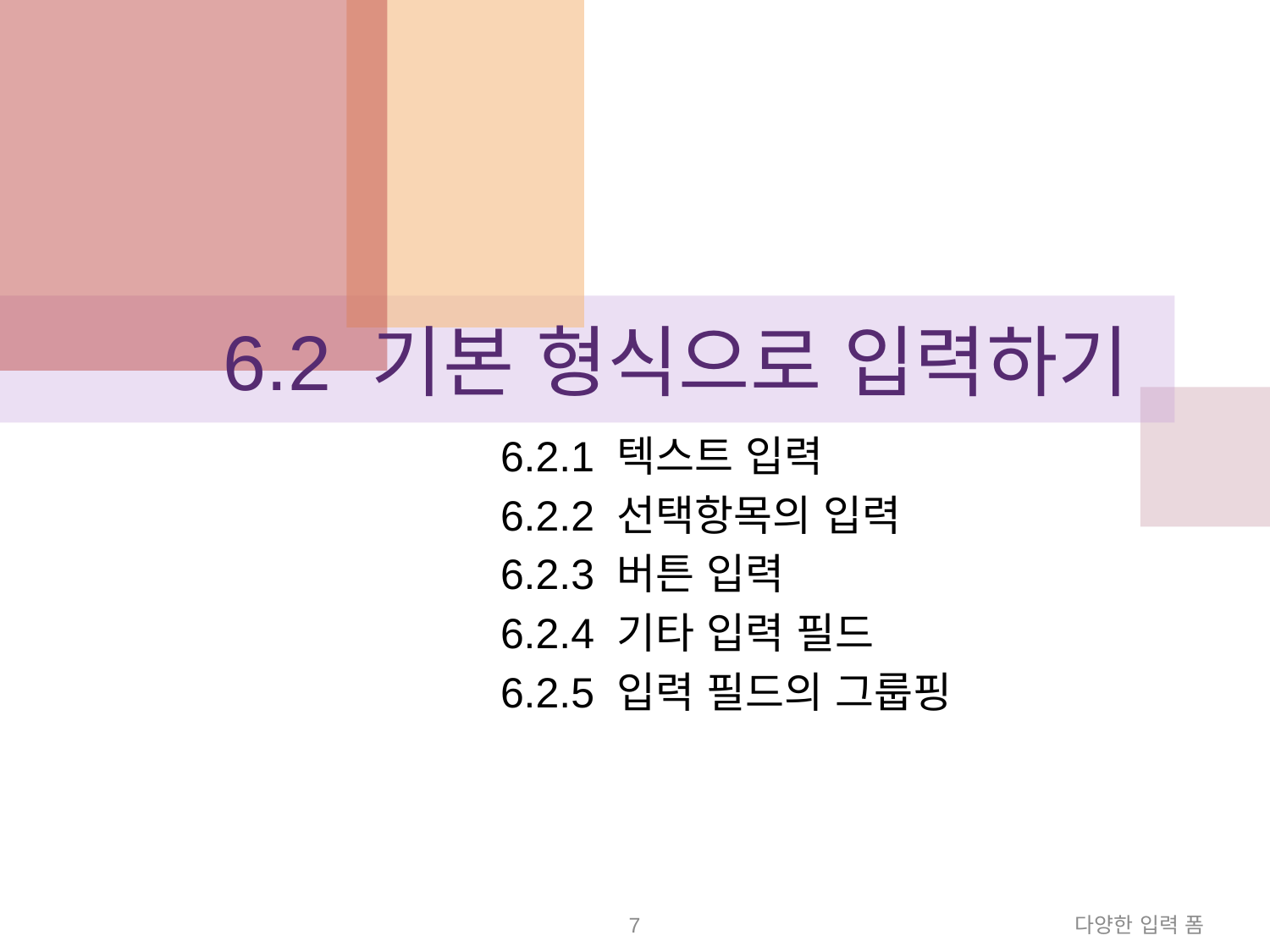

# 6.2 기본 형식으로 입력하기
6.2.1 텍스트 입력
6.2.2 선택항목의 입력
6.2.3 버튼 입력
6.2.4 기타 입력 필드
6.2.5 입력 필드의 그룹핑
7
다양한 입력 폼